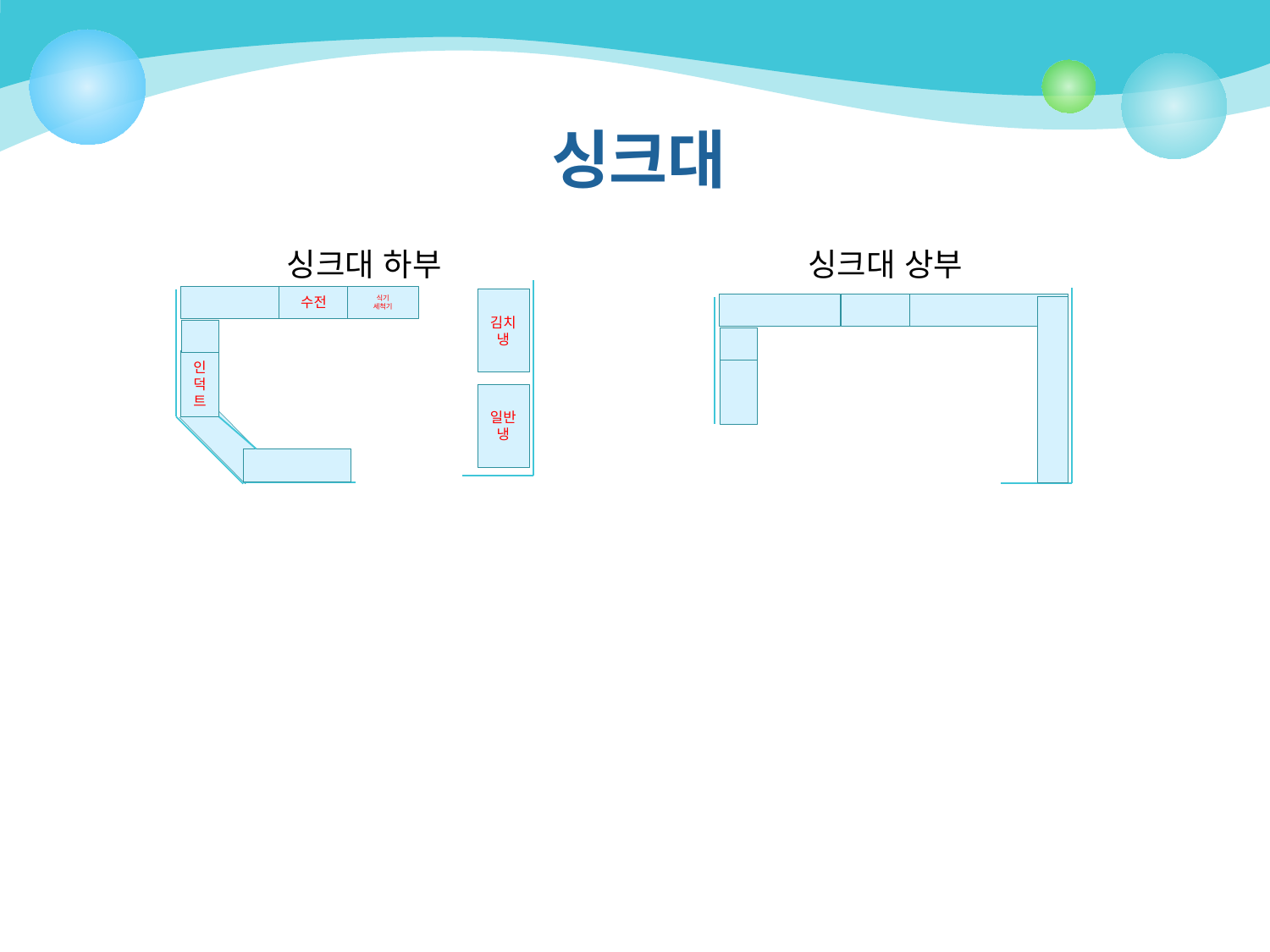

# 싱크대
싱크대 하부
싱크대 상부
식기
세척기
수전

김치냉

인덕트

일반냉